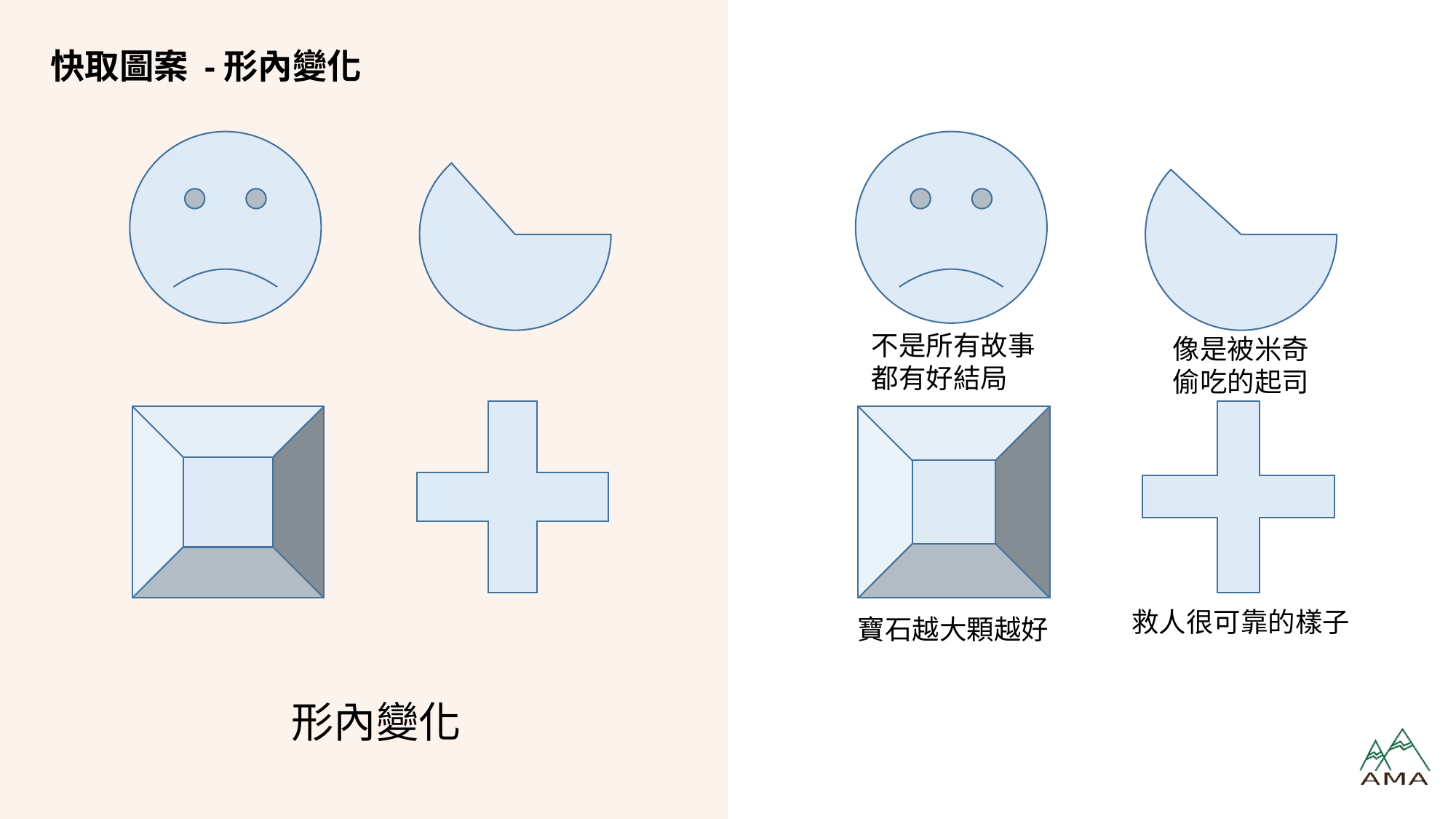

# 快取圖案 -形內變化

不是所有故事
都有好結局
像是被米奇
偷吃的起司

救人很可靠的樣子
寶石越大顆越好
形內變化